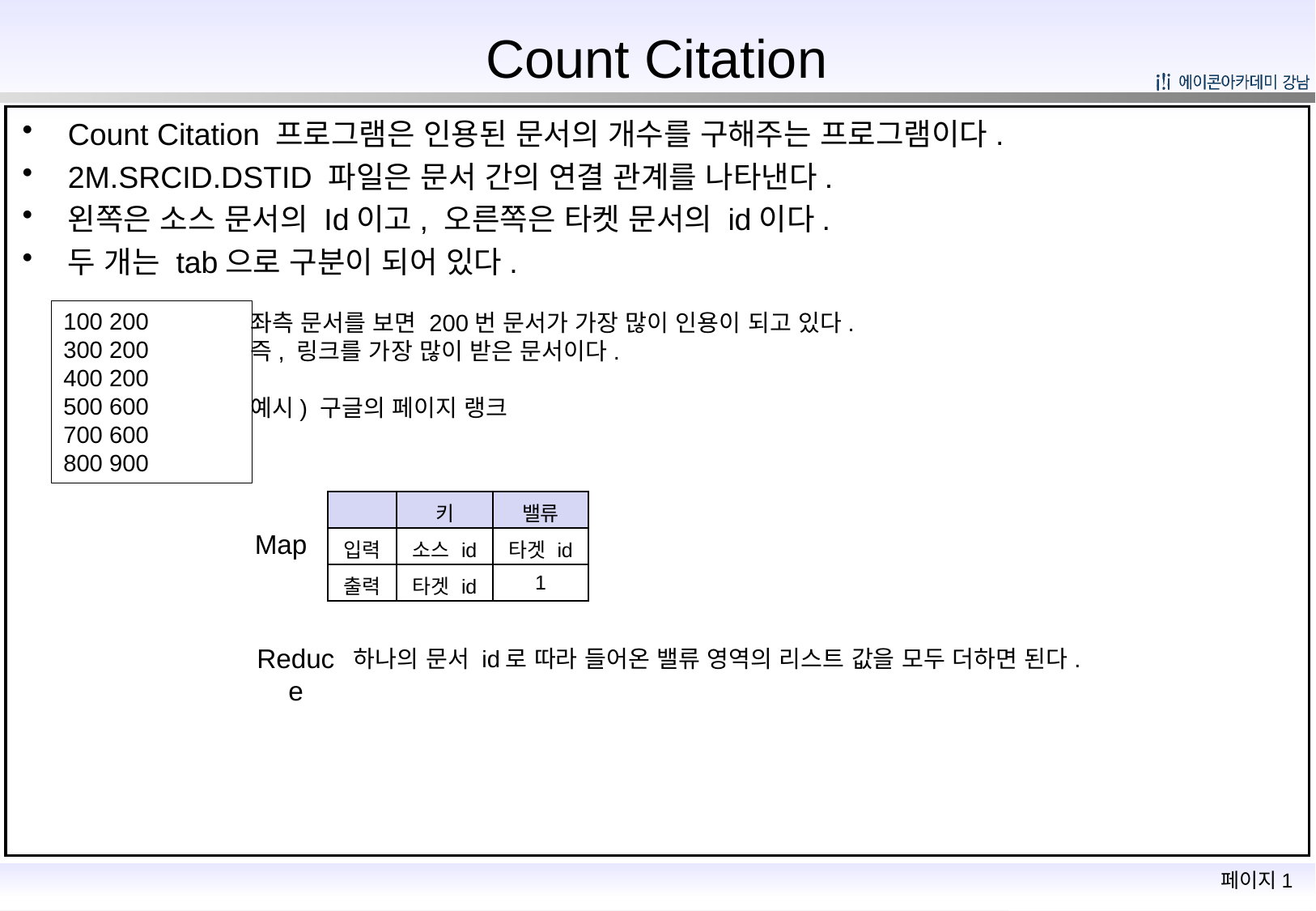

# Count Citation
Count Citation 프로그램은 인용된 문서의 개수를 구해주는 프로그램이다.
2M.SRCID.DSTID 파일은 문서 간의 연결 관계를 나타낸다.
왼쪽은 소스 문서의 Id이고, 오른쪽은 타켓 문서의 id이다.
두 개는 tab으로 구분이 되어 있다.
100 200
300 200
400 200
500 600
700 600
800 900
좌측 문서를 보면 200번 문서가 가장 많이 인용이 되고 있다.
즉, 링크를 가장 많이 받은 문서이다.

예시) 구글의 페이지 랭크
|  | 키 | 밸류 |
| --- | --- | --- |
| 입력 | 소스 id | 타겟 id |
| 출력 | 타겟 id | 1 |
Map
Reduce
하나의 문서 id로 따라 들어온 밸류 영역의 리스트 값을 모두 더하면 된다.